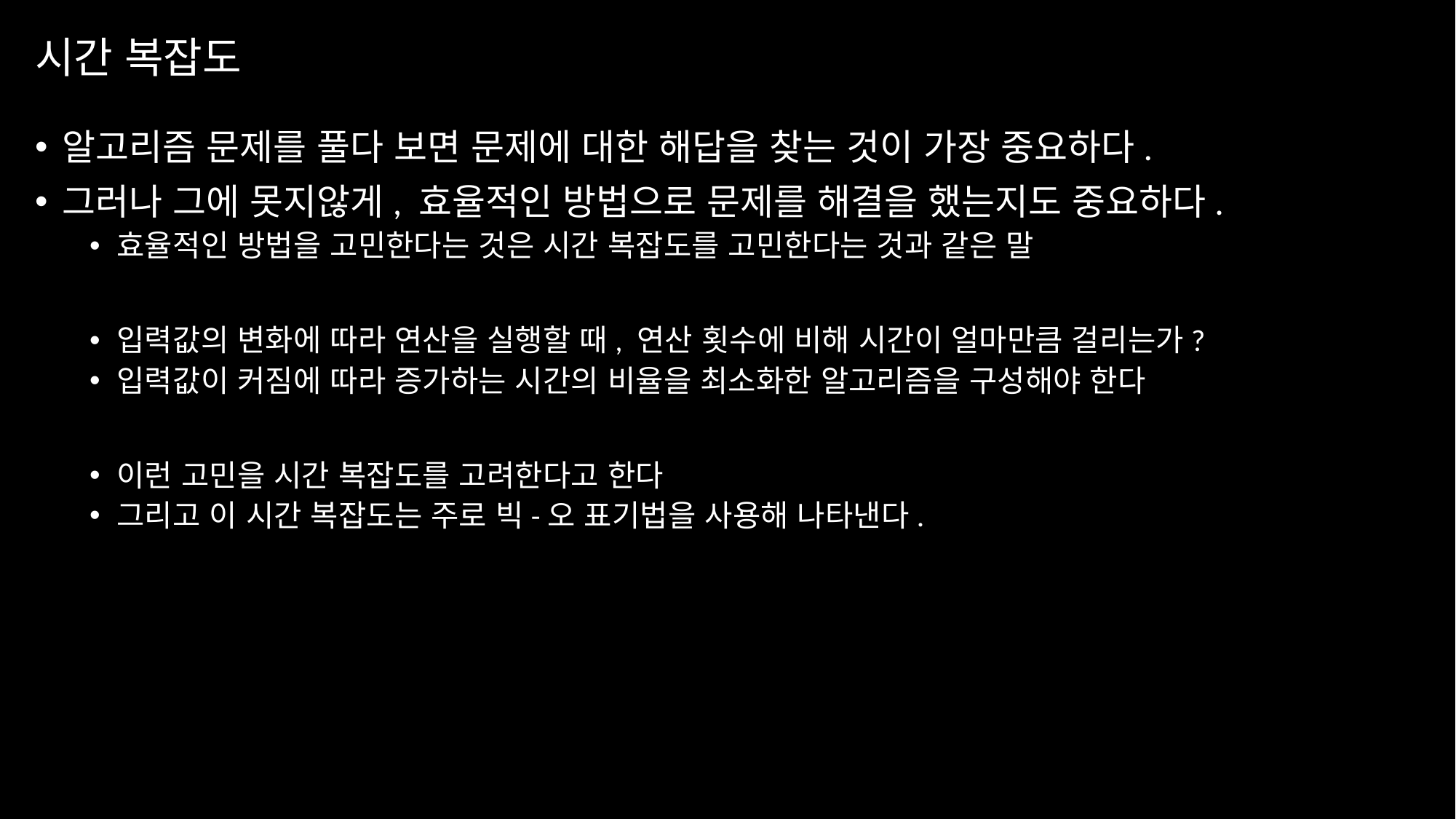

# 시간 복잡도
알고리즘 문제를 풀다 보면 문제에 대한 해답을 찾는 것이 가장 중요하다.
그러나 그에 못지않게, 효율적인 방법으로 문제를 해결을 했는지도 중요하다.
효율적인 방법을 고민한다는 것은 시간 복잡도를 고민한다는 것과 같은 말

입력값의 변화에 따라 연산을 실행할 때, 연산 횟수에 비해 시간이 얼마만큼 걸리는가?
입력값이 커짐에 따라 증가하는 시간의 비율을 최소화한 알고리즘을 구성해야 한다

이런 고민을 시간 복잡도를 고려한다고 한다
그리고 이 시간 복잡도는 주로 빅-오 표기법을 사용해 나타낸다.